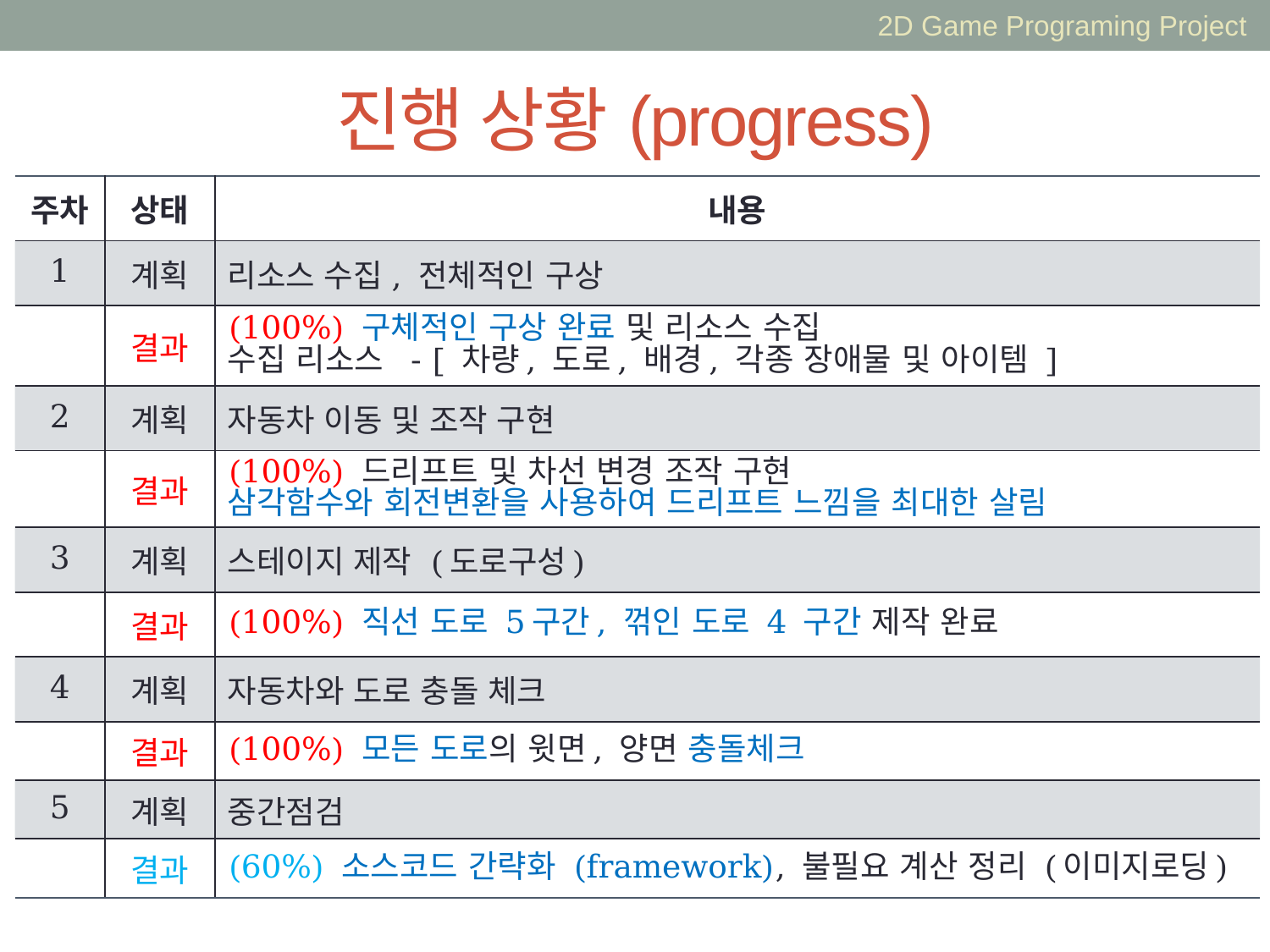

2D Game Programing Project
# 진행 상황(progress)
| 주차 | 상태 | 내용 |
| --- | --- | --- |
| 1 | 계획 | 리소스 수집, 전체적인 구상 |
|  | 결과 | (100%) 구체적인 구상 완료 및 리소스 수집 수집 리소스 - [ 차량, 도로, 배경, 각종 장애물 및 아이템 ] |
| 2 | 계획 | 자동차 이동 및 조작 구현 |
|  | 결과 | (100%) 드리프트 및 차선 변경 조작 구현 삼각함수와 회전변환을 사용하여 드리프트 느낌을 최대한 살림 |
| 3 | 계획 | 스테이지 제작 (도로구성) |
|  | 결과 | (100%) 직선 도로 5구간, 꺾인 도로 4 구간 제작 완료 |
| 4 | 계획 | 자동차와 도로 충돌 체크 |
|  | 결과 | (100%) 모든 도로의 윗면, 양면 충돌체크 |
| 5 | 계획 | 중간점검 |
|  | 결과 | (60%) 소스코드 간략화 (framework), 불필요 계산 정리 (이미지로딩) |